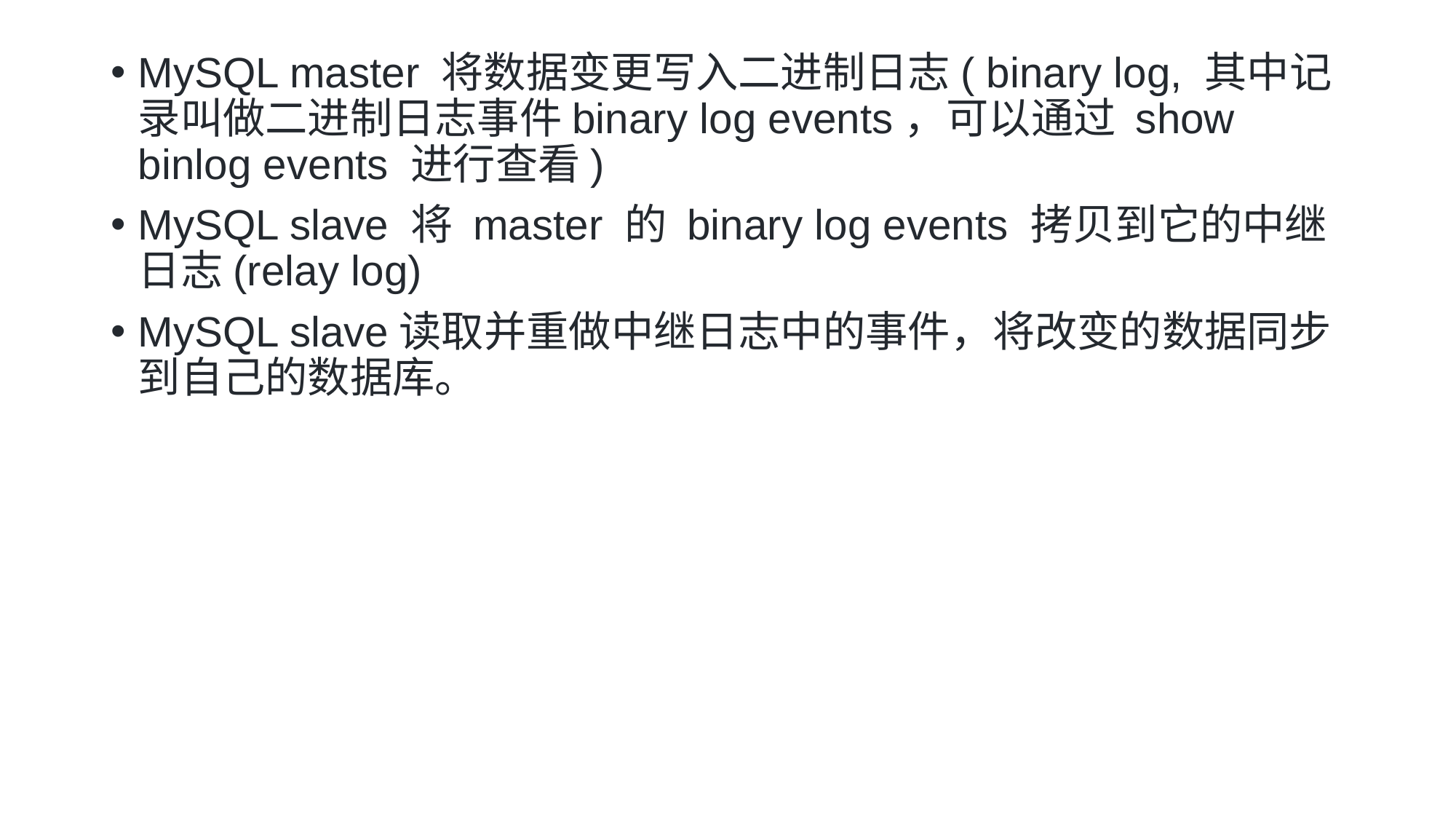

MySQL master 将数据变更写入二进制日志( binary log, 其中记录叫做二进制日志事件binary log events，可以通过 show binlog events 进行查看)
MySQL slave 将 master 的 binary log events 拷贝到它的中继日志(relay log)
MySQL slave读取并重做中继日志中的事件，将改变的数据同步到自己的数据库。